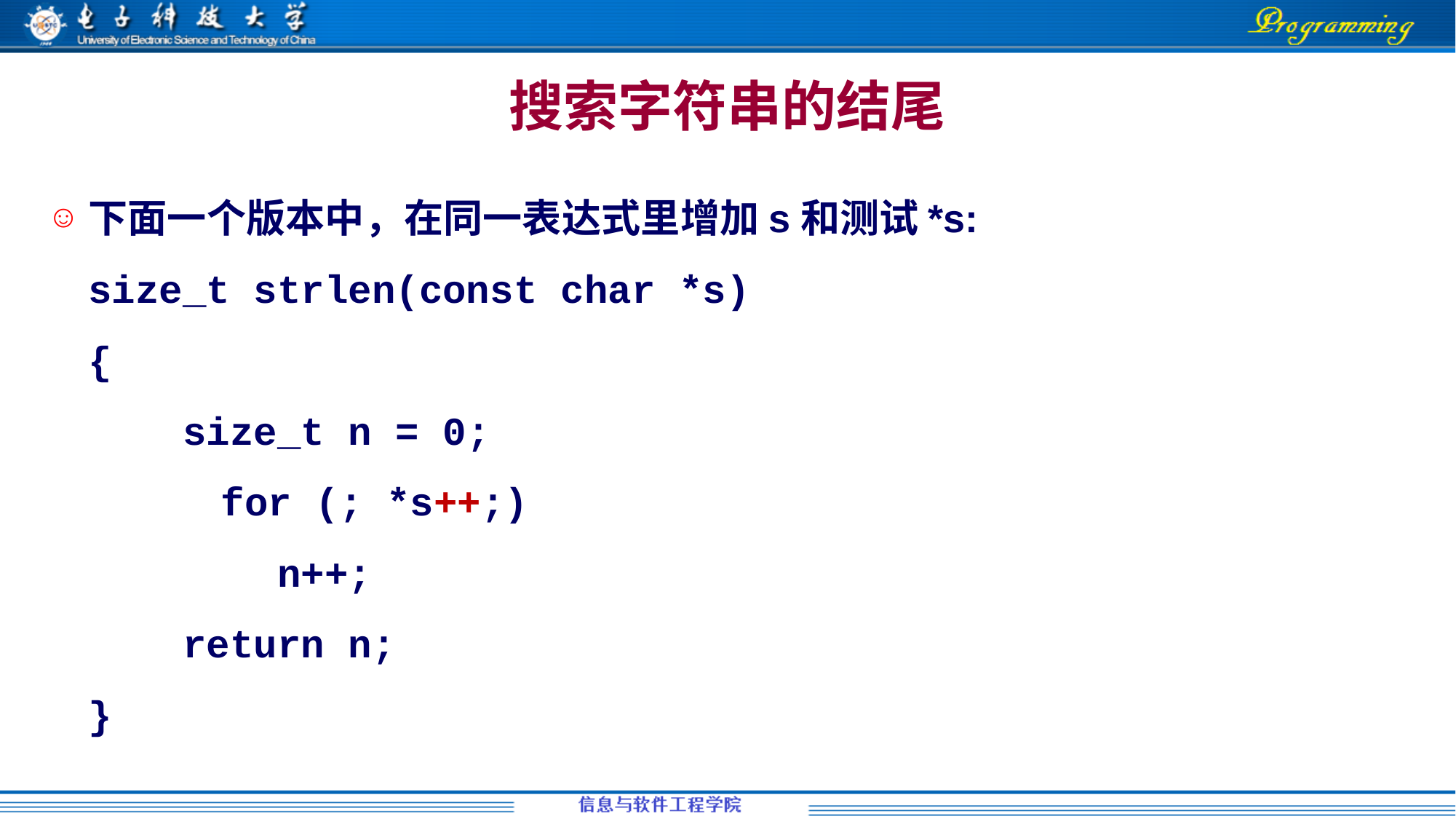

搜索字符串的结尾
下面一个版本中，在同一表达式里增加s和测试*s:
	size_t strlen(const char *s)
	{
	    size_t n = 0;
	 	 for (; *s++;)
	        n++;
	    return n;
	}